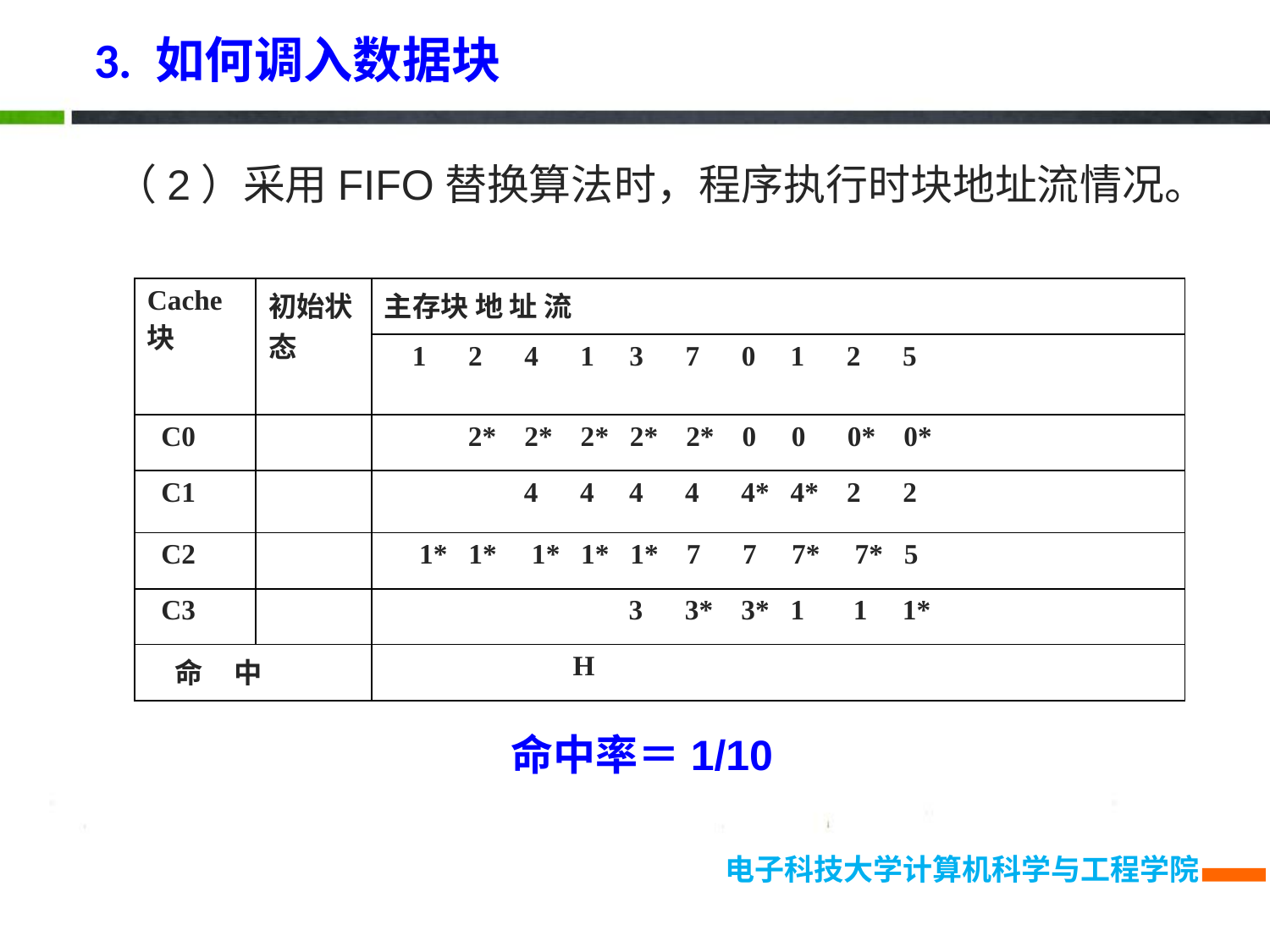

3. 如何调入数据块
（2）采用FIFO替换算法时，程序执行时块地址流情况。

| Cache块 | 初始状态 | 主存块 地 址 流 |
| --- | --- | --- |
|  |  | 1 2 4 1 3 7 0 1 2 5 |
| C0 |  | 2\* 2\* 2\* 2\* 2\* 0 0 0\* 0\* |
| C1 |  | 4 4 4 4 4\* 4\* 2 2 |
| C2 |  | 1\* 1\* 1\* 1\* 1\* 7 7 7\* 7\* 5 |
| C3 |  | 3 3\* 3\* 1 1 1\* |
| 命 中 |  | H |
命中率＝1/10
39